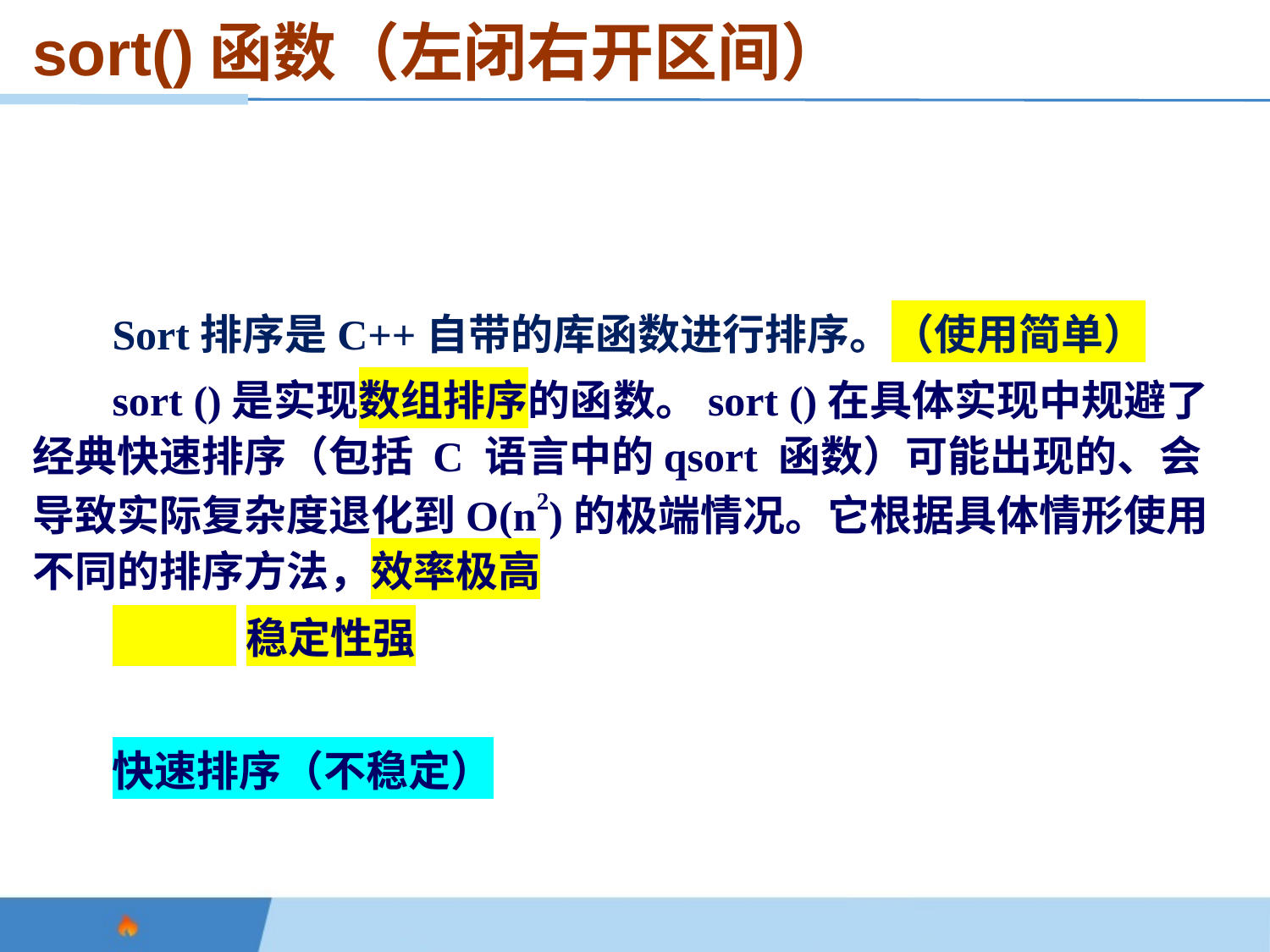

sort()函数（左闭右开区间）
Sort排序是C++自带的库函数进行排序。（使用简单）
sort ()是实现数组排序的函数。sort ()在具体实现中规避了经典快速排序（包括 C 语言中的qsort 函数）可能出现的、会导致实际复杂度退化到O(n2)的极端情况。它根据具体情形使用不同的排序方法，效率极高
             稳定性强

快速排序（不稳定）